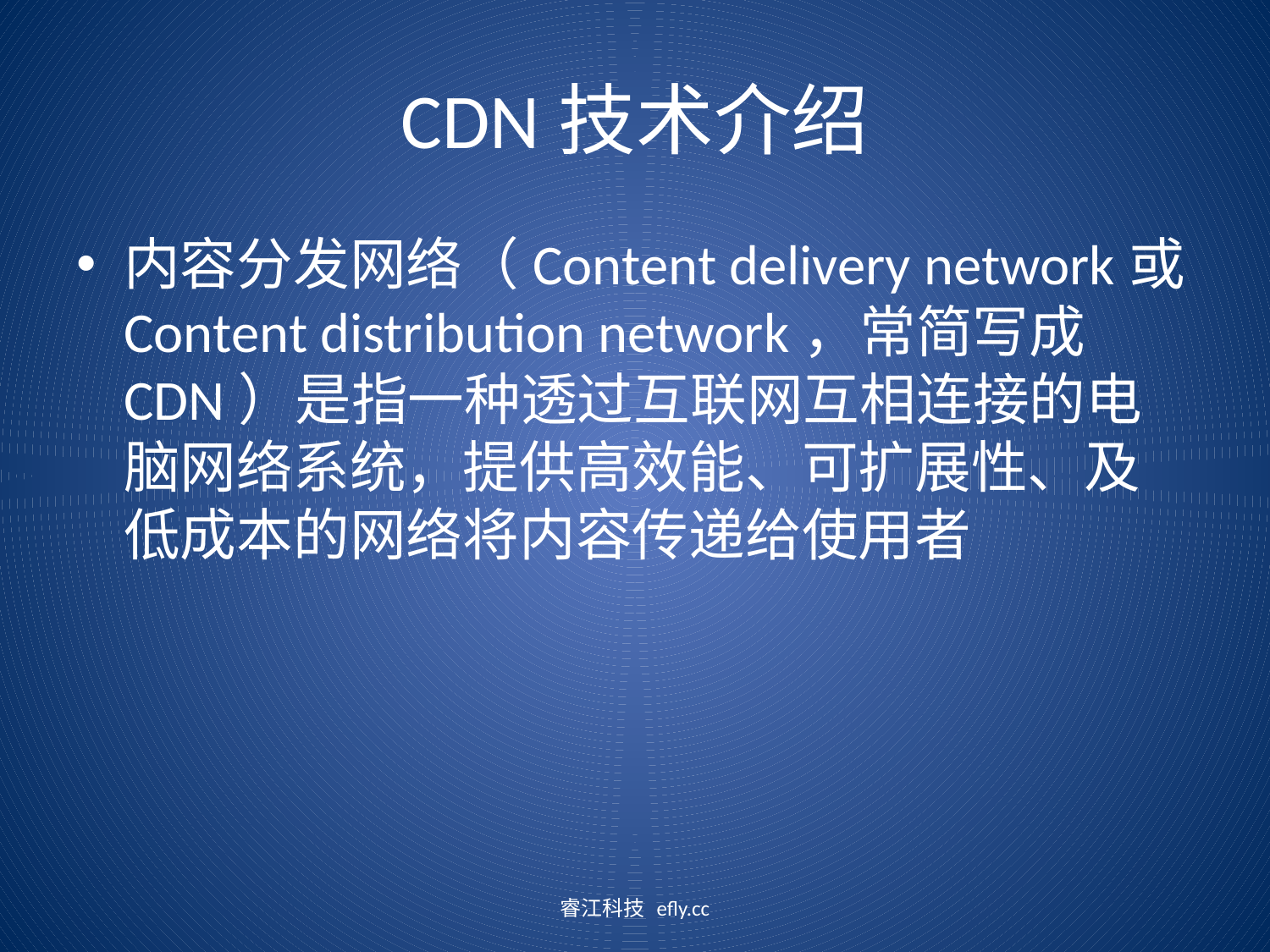

# CDN技术介绍
内容分发网络（Content delivery network或Content distribution network，常简写成CDN）是指一种透过互联网互相连接的电脑网络系统，提供高效能、可扩展性、及低成本的网络将内容传递给使用者
睿江科技 efly.cc